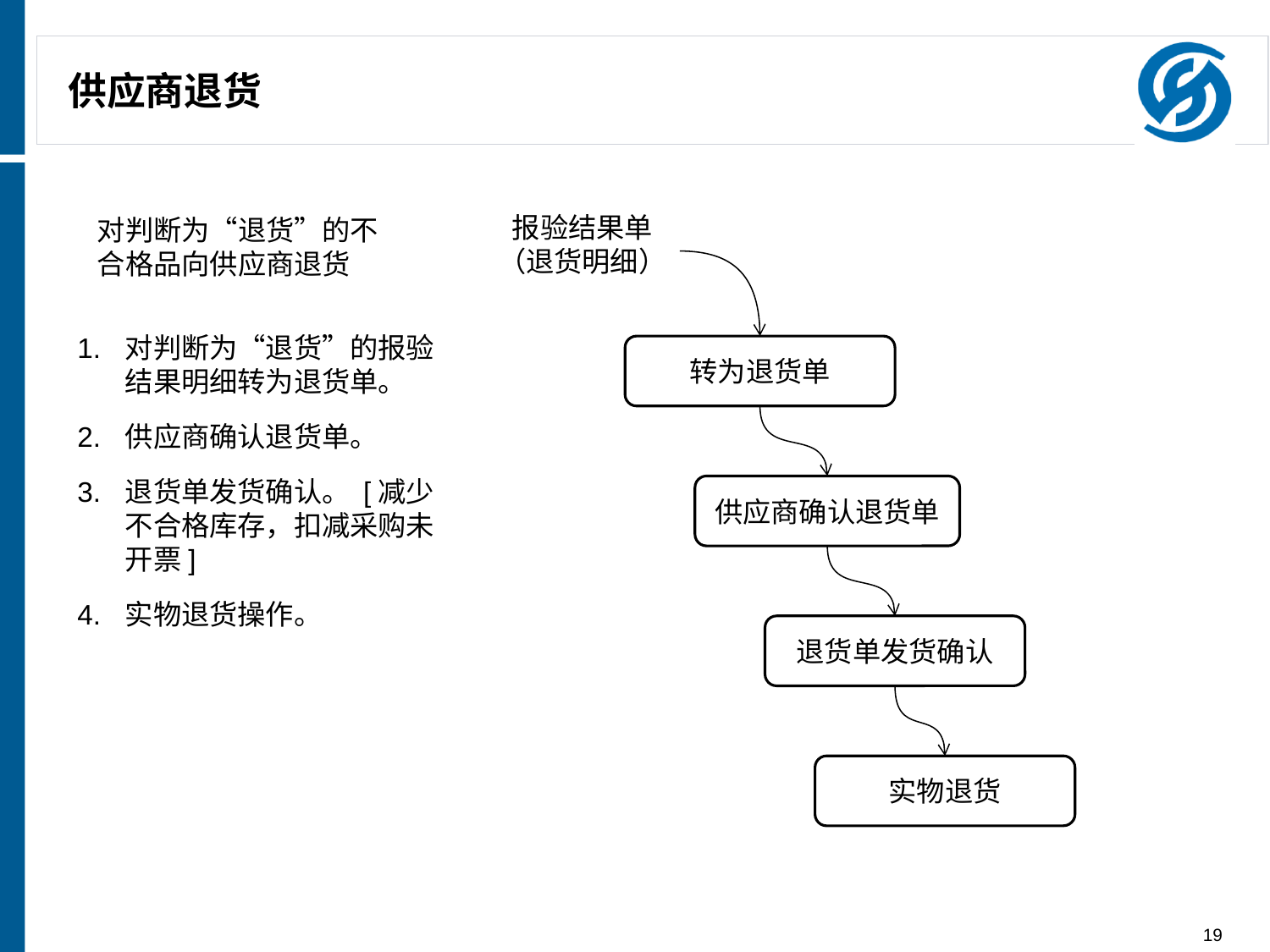

# 供应商退货
对判断为“退货”的不合格品向供应商退货
报验结果单（退货明细）
对判断为“退货”的报验结果明细转为退货单。
供应商确认退货单。
退货单发货确认。 [减少不合格库存，扣减采购未开票]
实物退货操作。
转为退货单
供应商确认退货单
退货单发货确认
实物退货
19